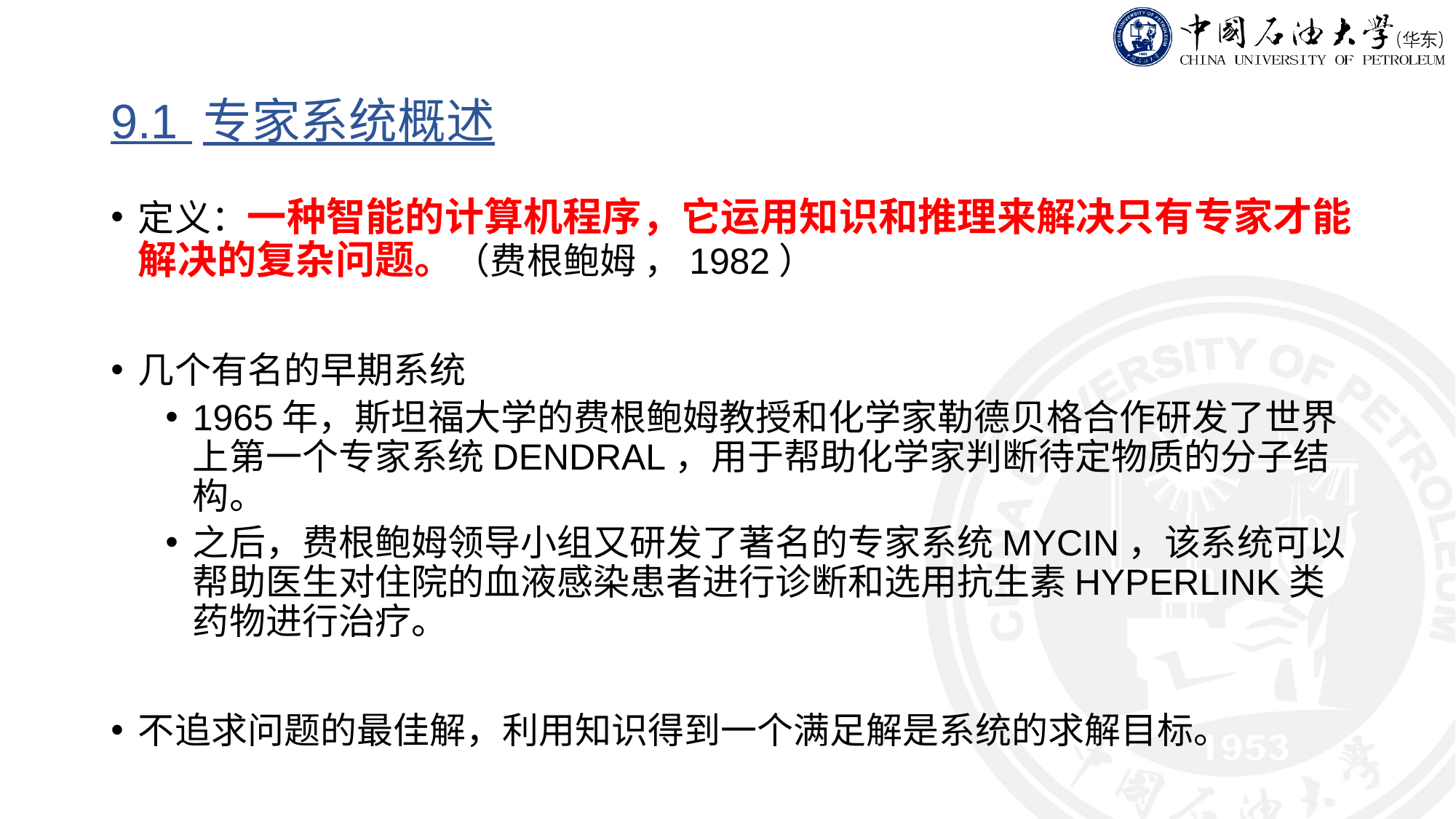

# 9.1 专家系统概述
定义：一种智能的计算机程序，它运用知识和推理来解决只有专家才能解决的复杂问题。（费根鲍姆 ，1982）

几个有名的早期系统
1965年，斯坦福大学的费根鲍姆教授和化学家勒德贝格合作研发了世界上第一个专家系统DENDRAL，用于帮助化学家判断待定物质的分子结构。
之后，费根鲍姆领导小组又研发了著名的专家系统MYCIN，该系统可以帮助医生对住院的血液感染患者进行诊断和选用抗生素HYPERLINK类药物进行治疗。

不追求问题的最佳解，利用知识得到一个满足解是系统的求解目标。